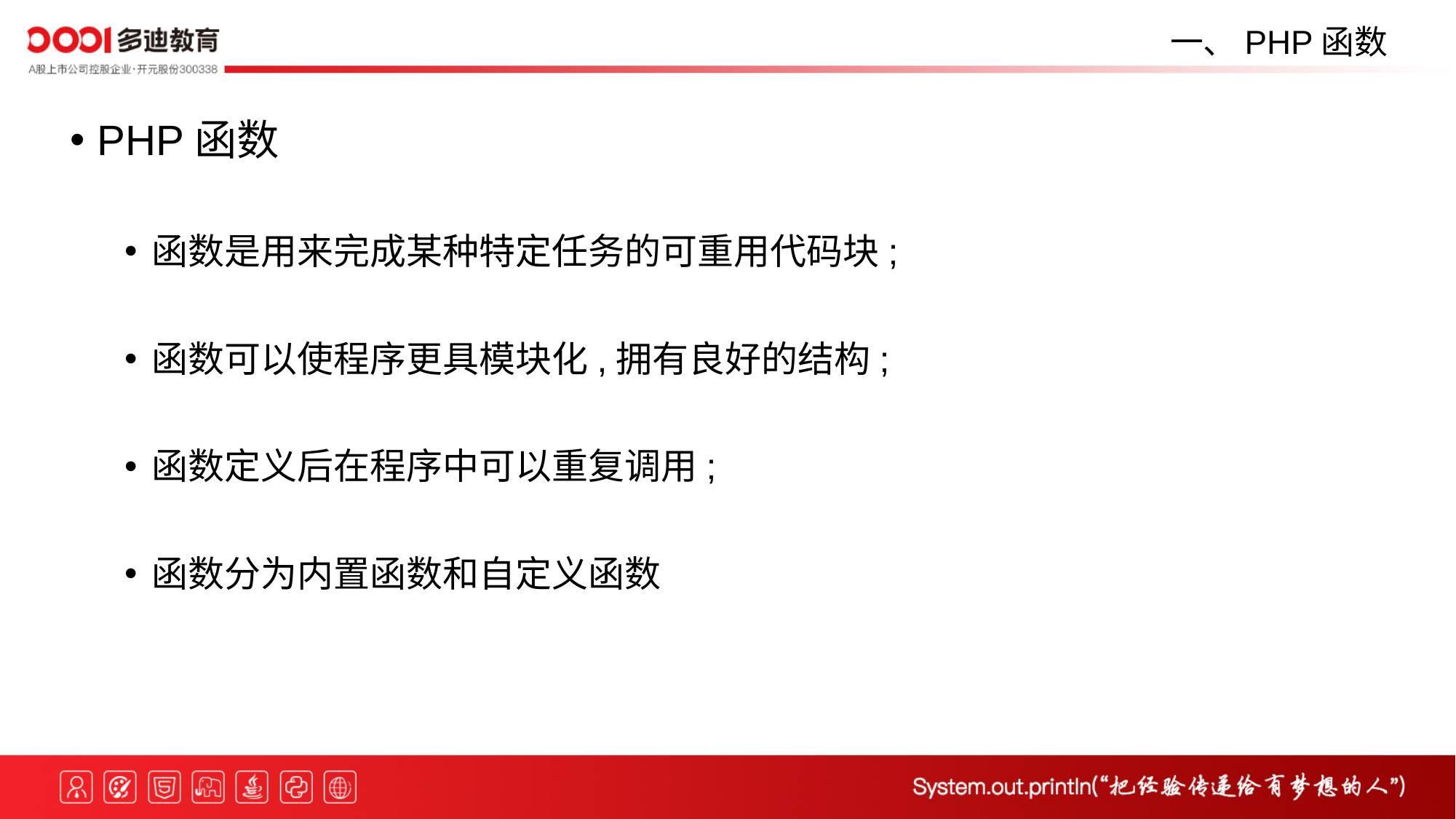

一、PHP函数
PHP函数

函数是用来完成某种特定任务的可重用代码块;

函数可以使程序更具模块化,拥有良好的结构;

函数定义后在程序中可以重复调用;

函数分为内置函数和自定义函数